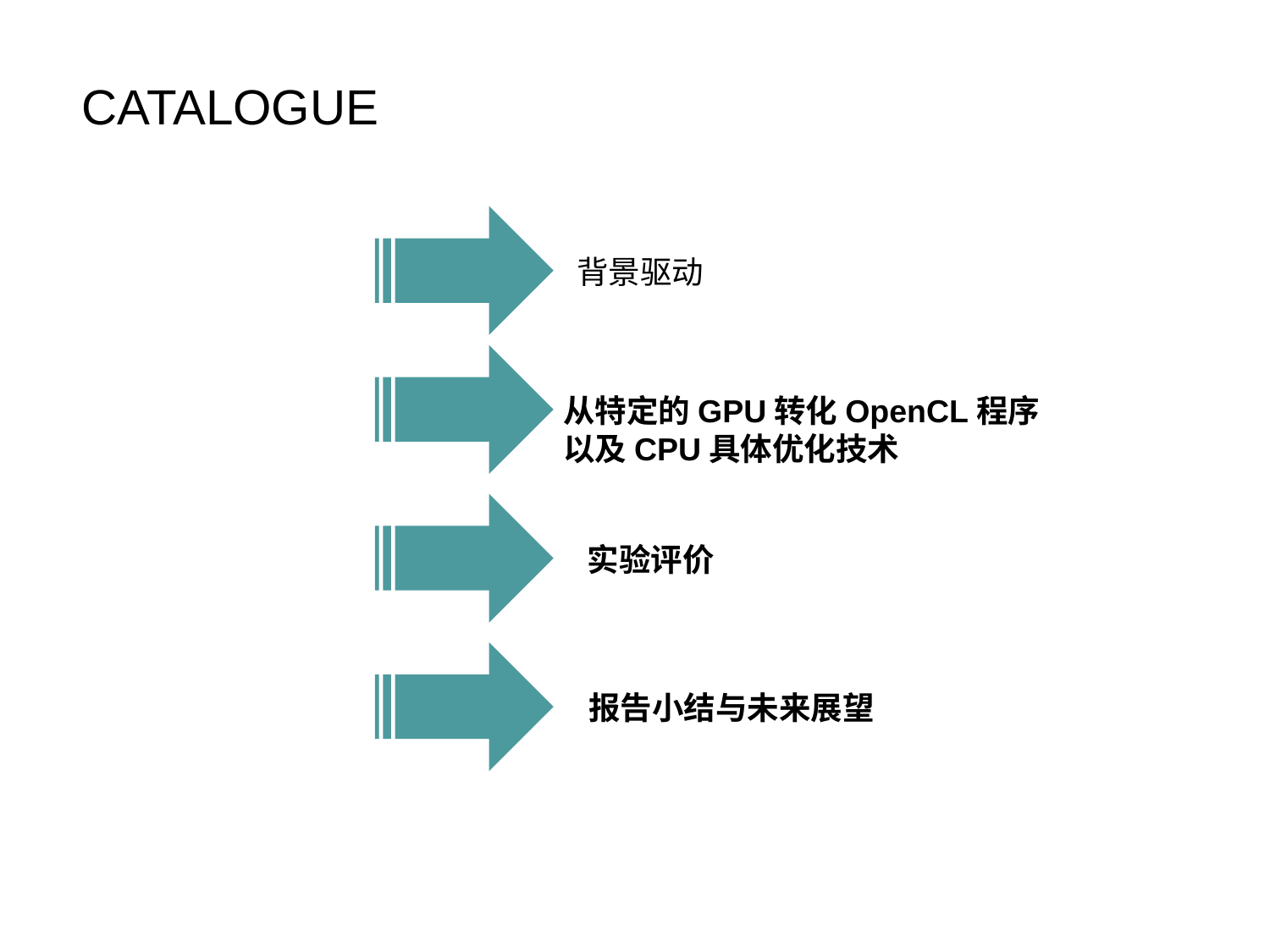

CATALOGUE

背景驱动
点击添加文本

从特定的GPU转化OpenCL程序
以及CPU具体优化技术
点击添加文本

实验评价
点击添加文本

报告小结与未来展望
点击添加文本